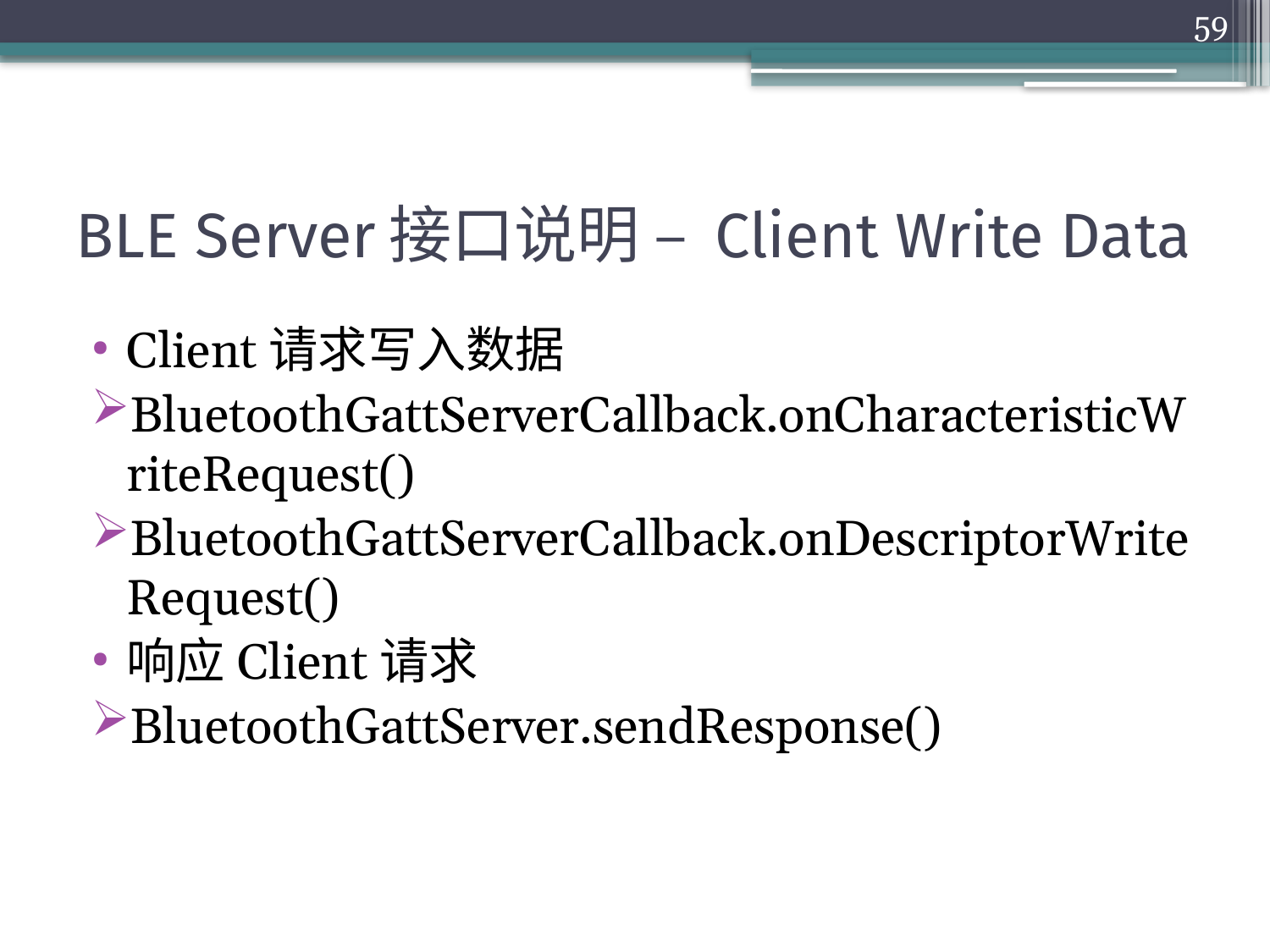

59
# BLE Server接口说明 – Client Write Data
Client请求写入数据
BluetoothGattServerCallback.onCharacteristicWriteRequest()
BluetoothGattServerCallback.onDescriptorWriteRequest()
响应Client请求
BluetoothGattServer.sendResponse()